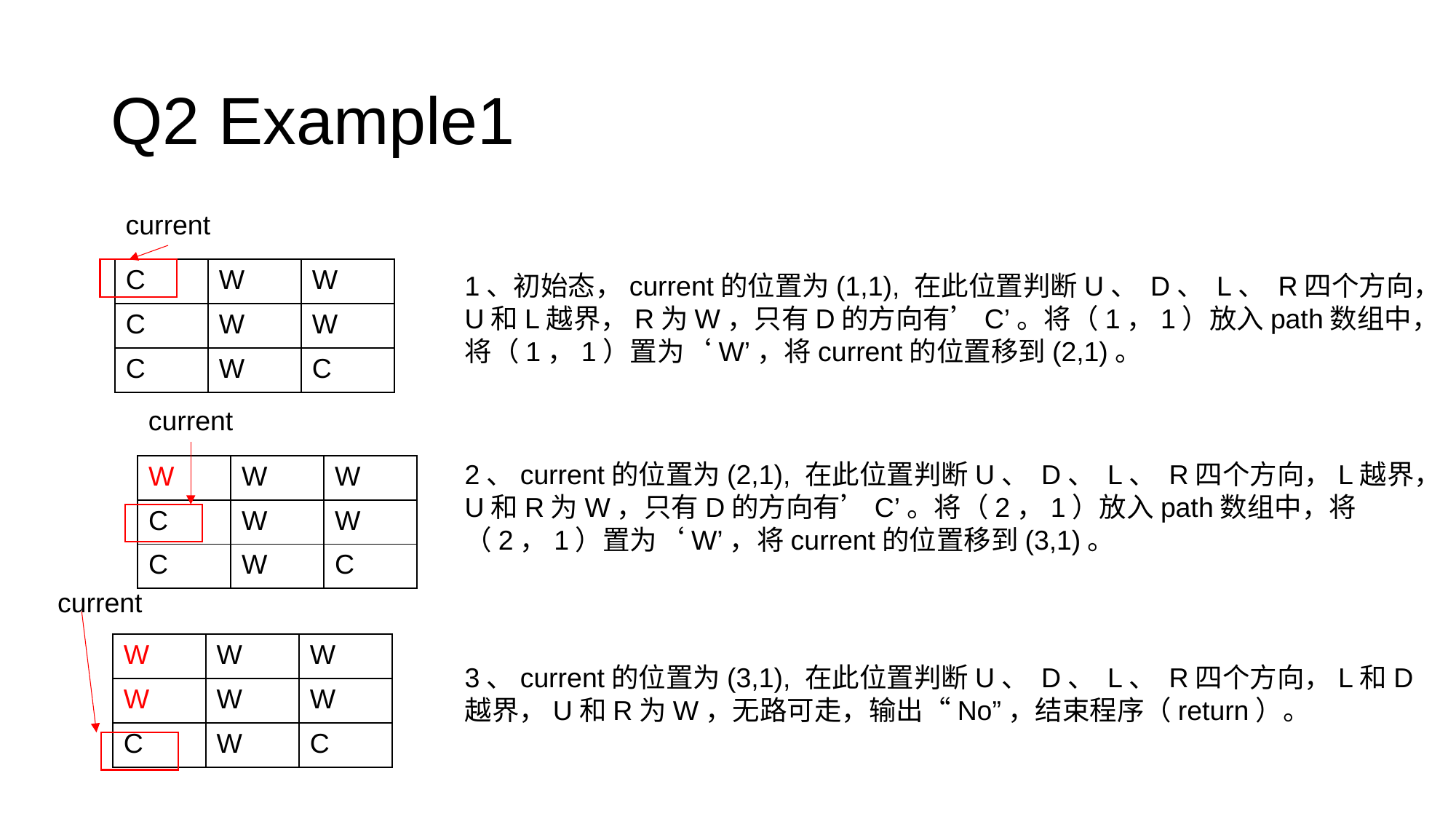

# Q2 Example1
current

| C | W | W |
| --- | --- | --- |
| C | W | W |
| C | W | C |
1、初始态，current的位置为(1,1), 在此位置判断U、 D、 L、 R四个方向，U和L越界，R为W，只有D的方向有’C’。将（1，1）放入path数组中，将（1，1）置为‘W’，将current的位置移到(2,1)。

current
2、current的位置为(2,1), 在此位置判断U、 D、 L、 R四个方向，L越界，U和R为W，只有D的方向有’C’。将（2，1）放入path数组中，将（2，1）置为‘W’，将current的位置移到(3,1)。

| W | W | W |
| --- | --- | --- |
| C | W | W |
| C | W | C |

current
| W | W | W |
| --- | --- | --- |
| W | W | W |
| C | W | C |
3、current的位置为(3,1), 在此位置判断U、 D、 L、 R四个方向，L和D越界，U和R为W，无路可走，输出“No”，结束程序（return）。